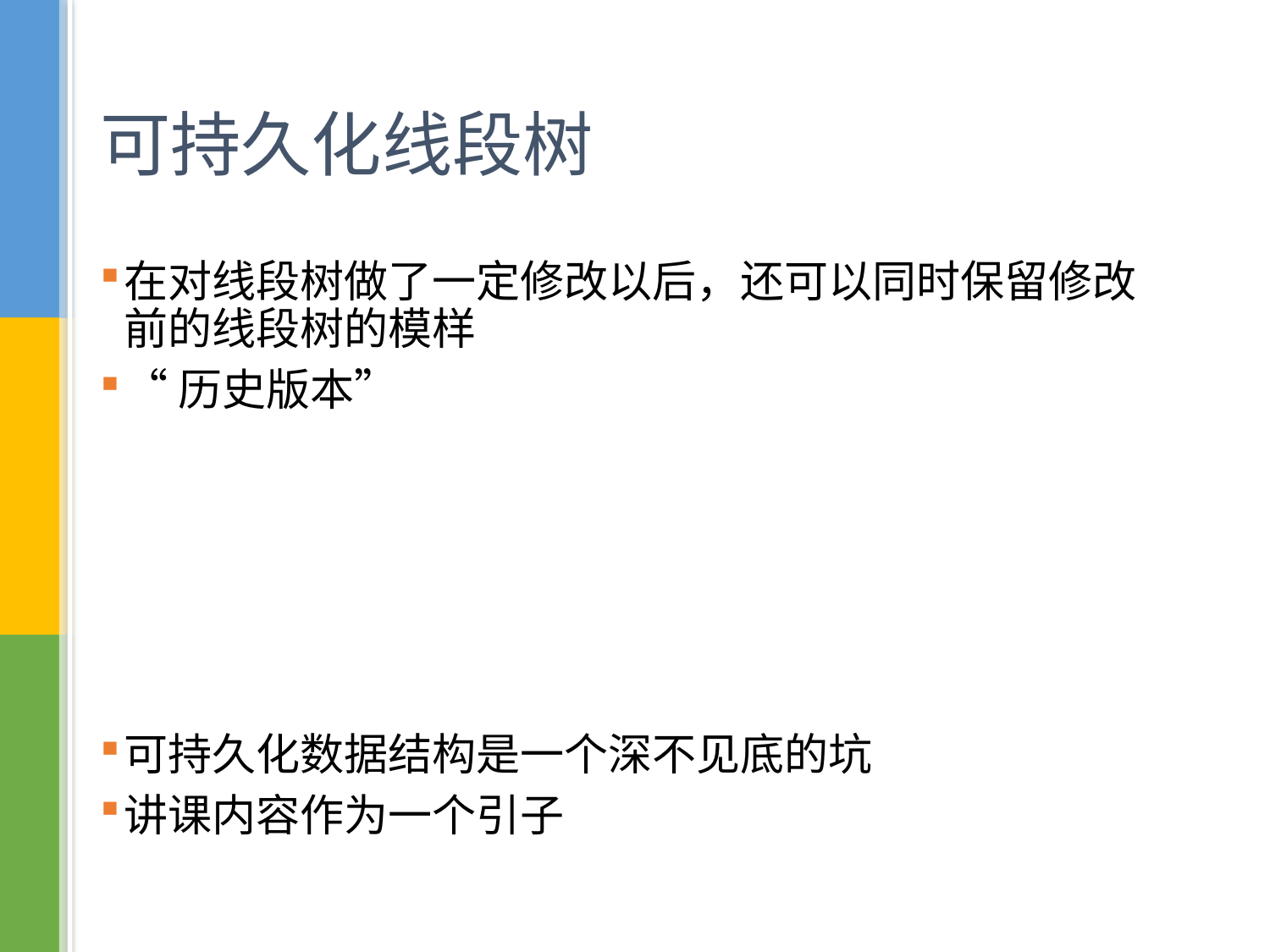

# 可持久化线段树
在对线段树做了一定修改以后，还可以同时保留修改前的线段树的模样
“历史版本”

可持久化数据结构是一个深不见底的坑
讲课内容作为一个引子